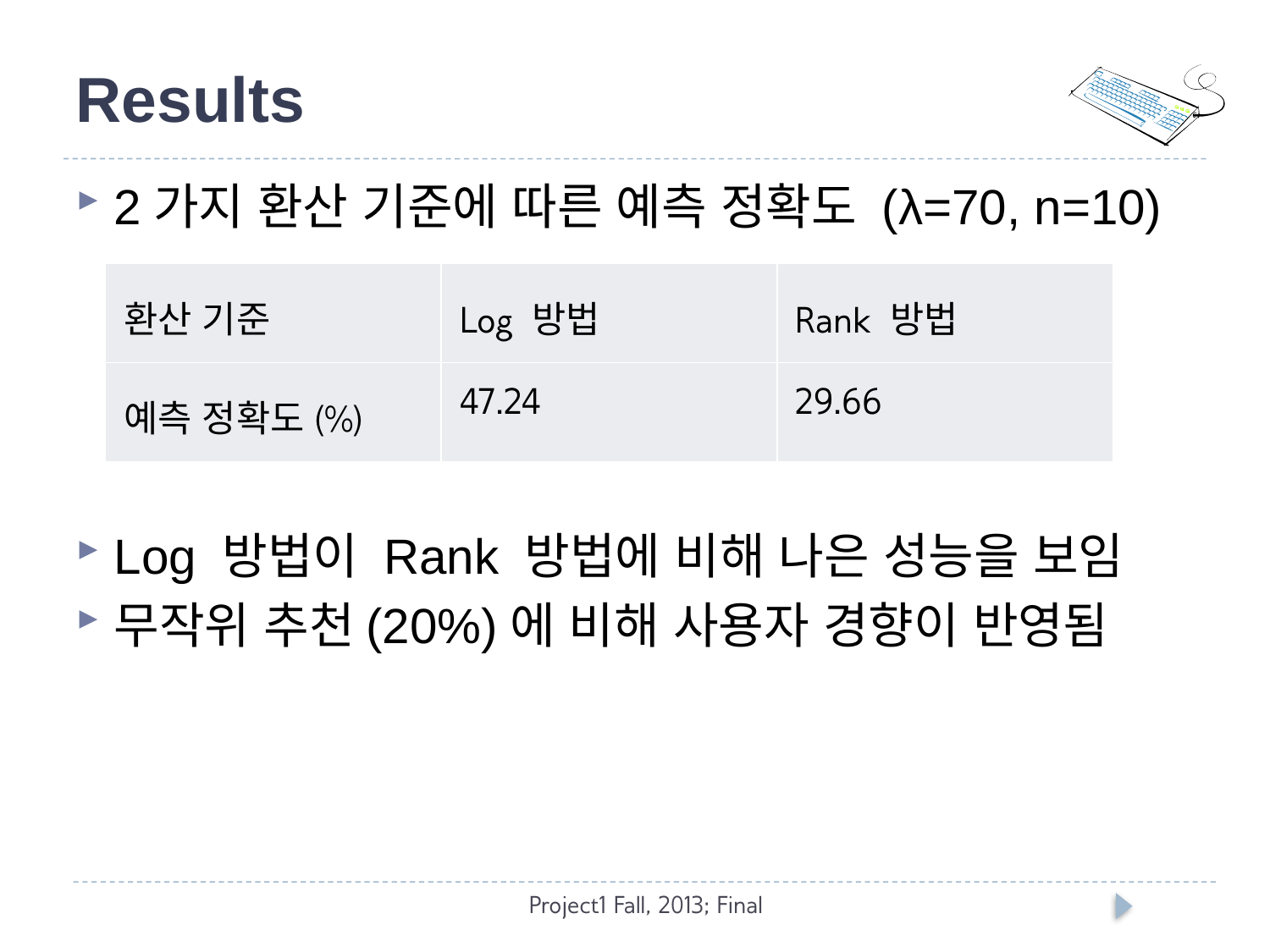

# Results
2가지 환산 기준에 따른 예측 정확도 (λ=70, n=10)

Log 방법이 Rank 방법에 비해 나은 성능을 보임
무작위 추천(20%)에 비해 사용자 경향이 반영됨

| 환산 기준 | Log 방법 | Rank 방법 |
| --- | --- | --- |
| 예측 정확도(%) | 47.24 | 29.66 |
Project1 Fall, 2013; Final